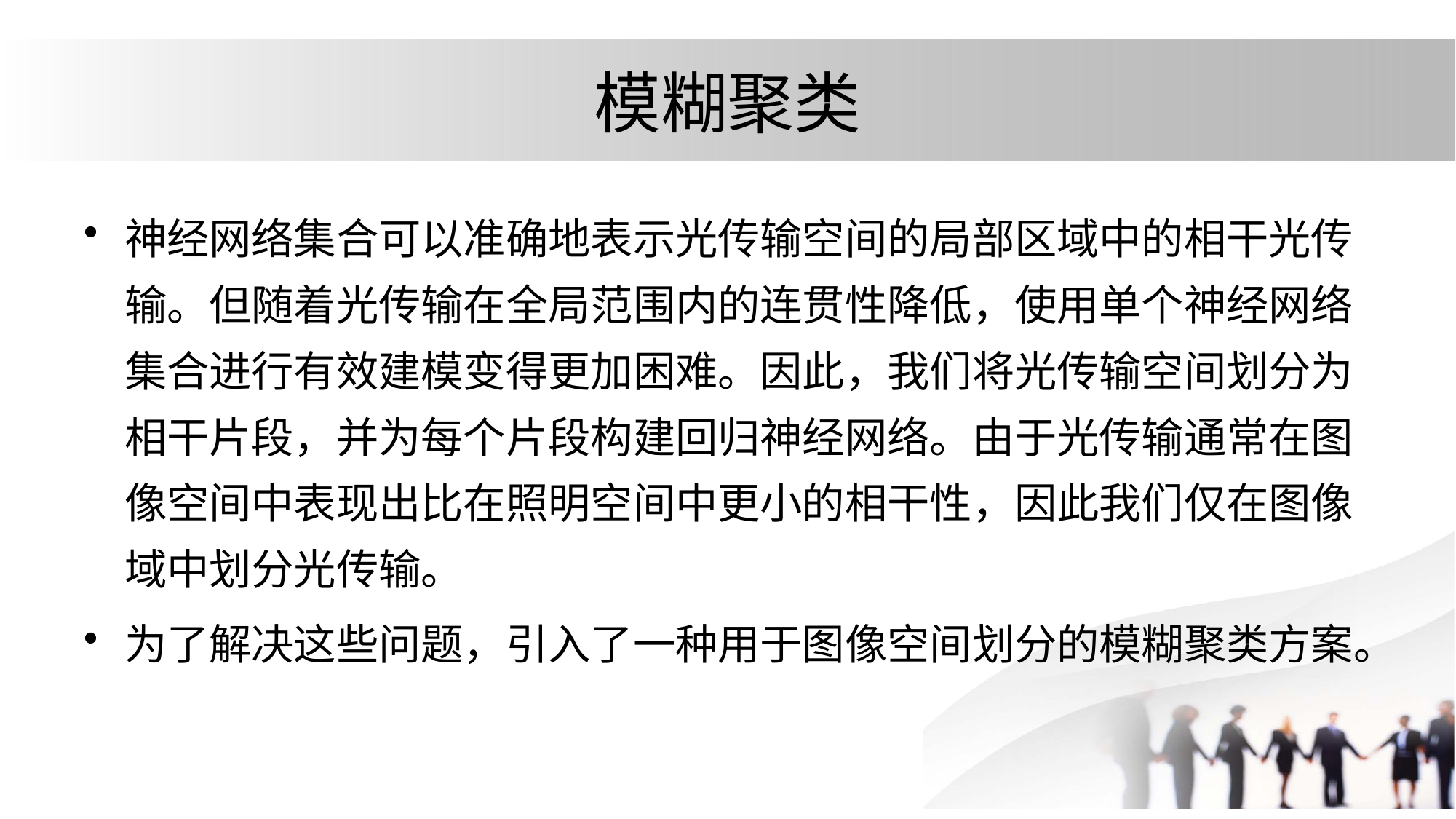

# 模糊聚类
神经网络集合可以准确地表示光传输空间的局部区域中的相干光传输。但随着光传输在全局范围内的连贯性降低，使用单个神经网络集合进行有效建模变得更加困难。因此，我们将光传输空间划分为相干片段，并为每个片段构建回归神经网络。由于光传输通常在图像空间中表现出比在照明空间中更小的相干性，因此我们仅在图像域中划分光传输。
为了解决这些问题，引入了一种用于图像空间划分的模糊聚类方案。